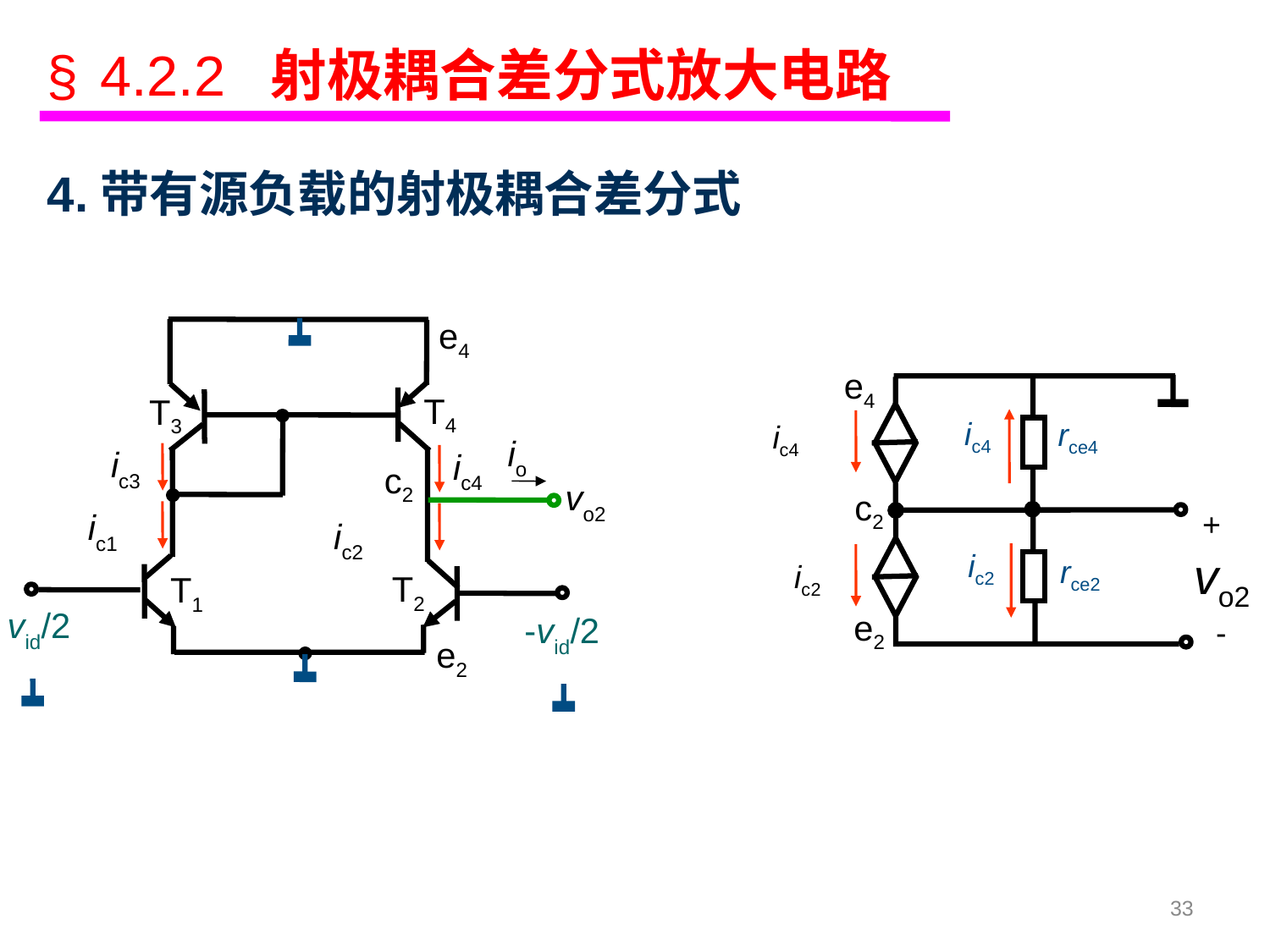

§ 4.2.2  射极耦合差分式放大电路

4.带有源负载的射极耦合差分式
e4

T4
T3

io
ic3
ic4

c2
vo2

ic1

ic2

T2
T1

vid/2

-vid/2

e2

e4

ic4
rce4

ic4

c2

+

vo2
ic2

rce2
ic2

e2
-

33